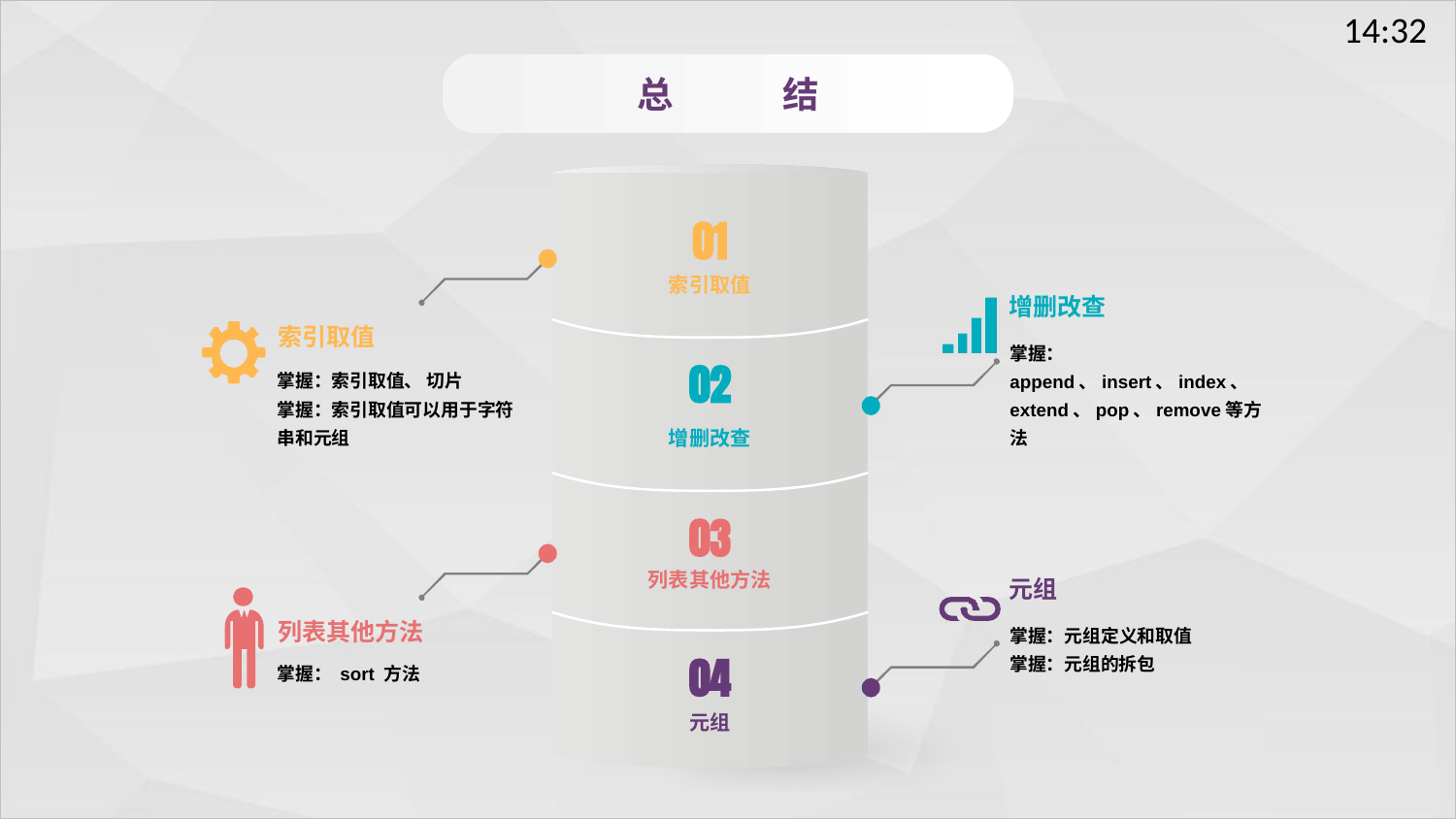

总	结

01
索引取值

增删改查

掌握： append、insert、index、extend、pop、remove等方法
索引取值

掌握：索引取值、 切片
掌握：索引取值可以用于字符串和元组
02
增删改查

03
列表其他方法

元组

掌握：元组定义和取值
掌握：元组的拆包

列表其他方法
掌握： sort 方法

04
元组